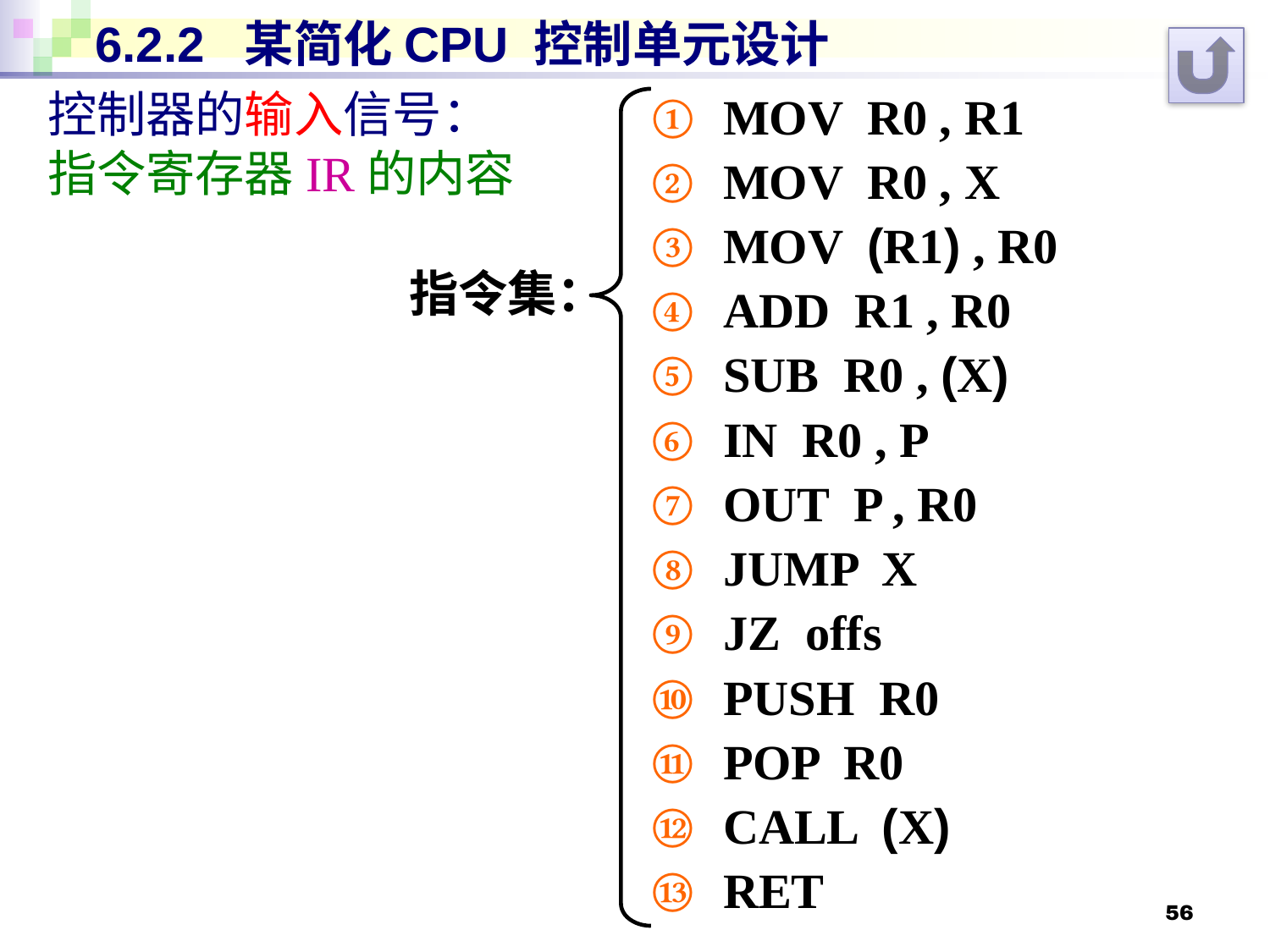

# 6.2.2  某简化CPU 控制单元设计

控制器的输入信号：
指令寄存器IR的内容
MOV  R0 , R1
MOV  R0 , X
MOV  (R1) , R0
ADD  R1 , R0
SUB  R0 , (X)
IN  R0 , P
OUT  P , R0
JUMP  X
JZ  offs
PUSH  R0
POP  R0
CALL  (X)
RET

指令集：
56